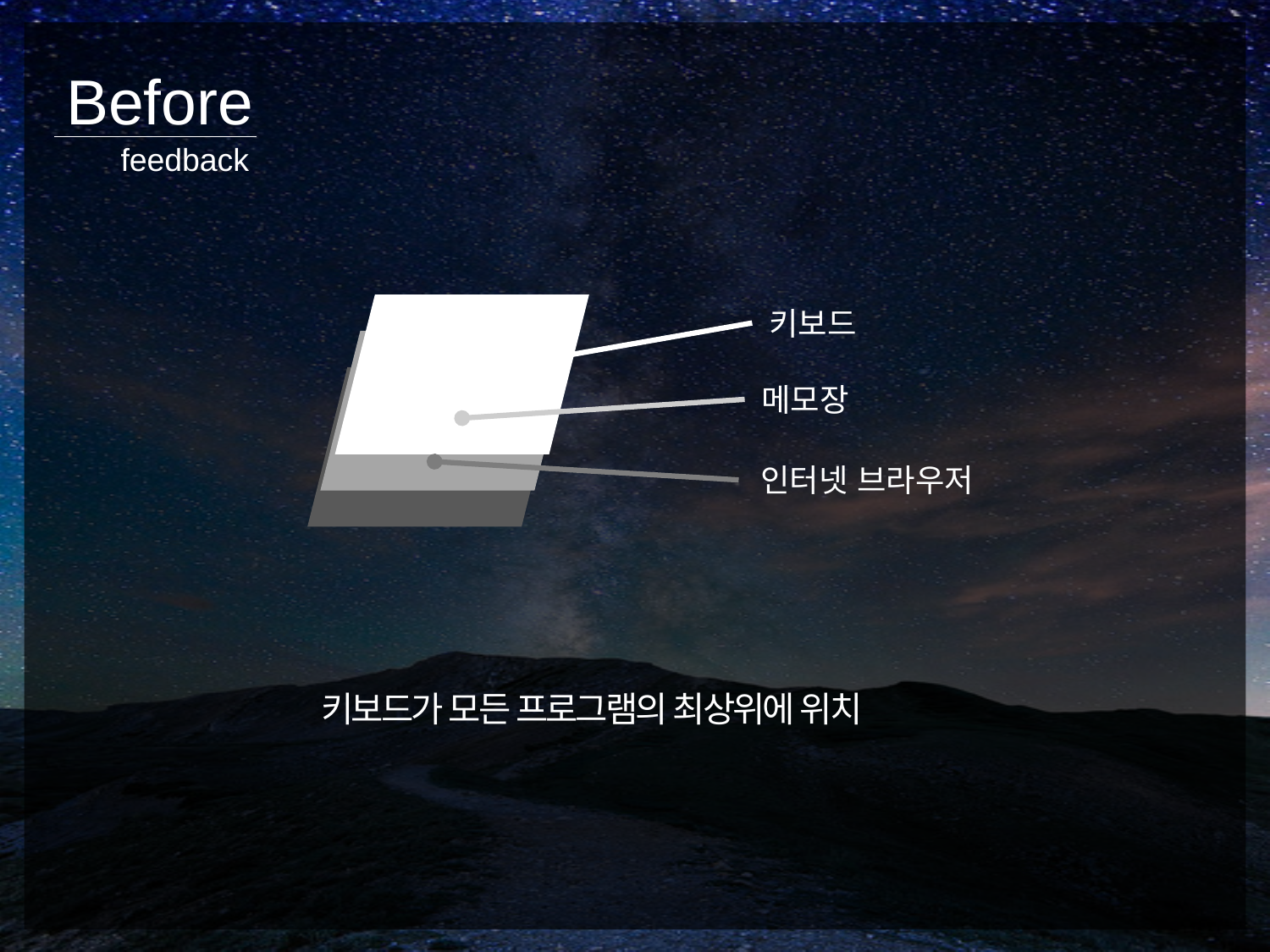

Before
feedback

키보드

메모장
인터넷 브라우저
키보드가 모든 프로그램의 최상위에 위치